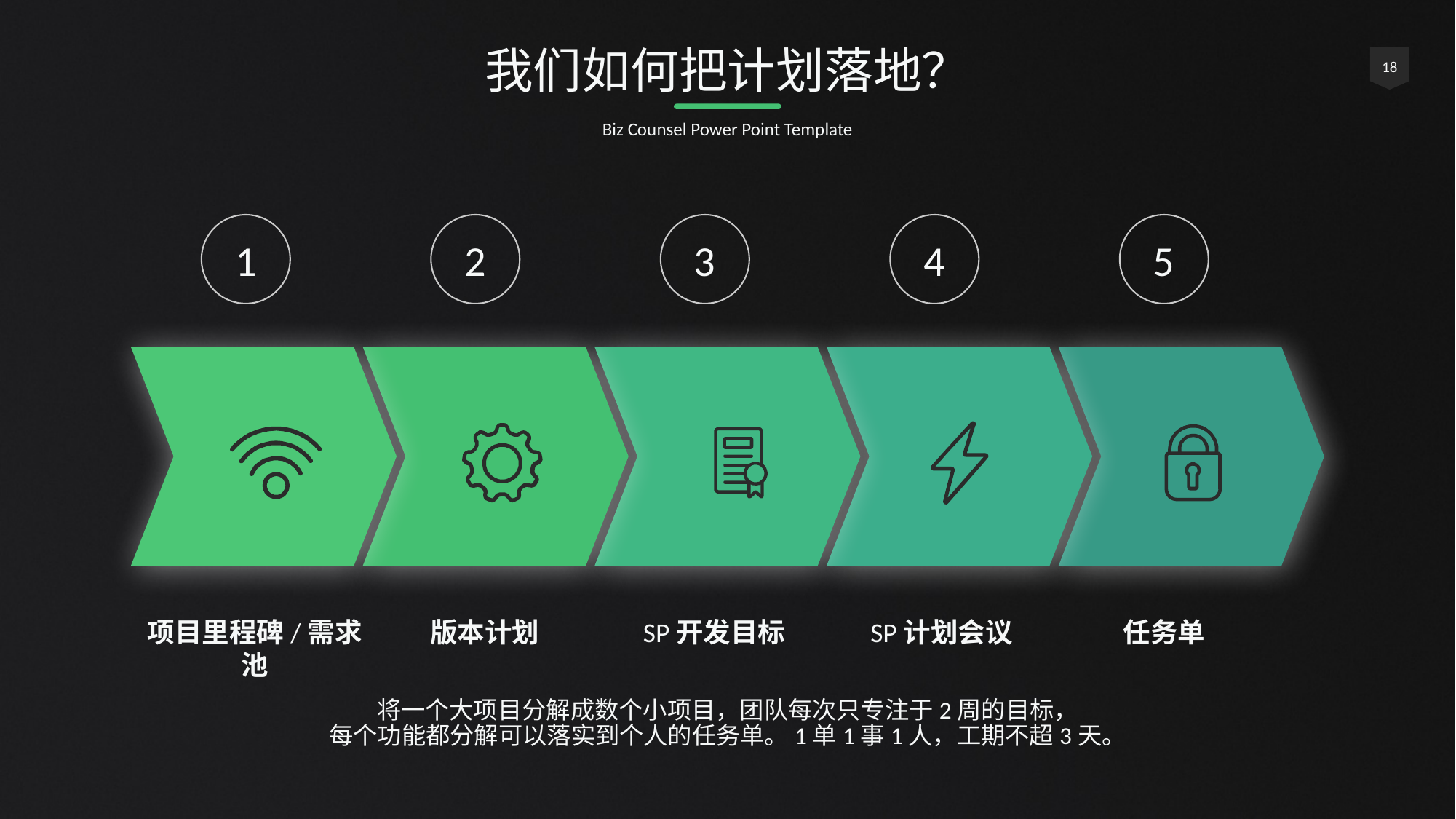

18
# 我们如何把计划落地？
Biz Counsel Power Point Template
1
2
3
4
5

项目里程碑/需求池
版本计划
SP开发目标
SP计划会议
任务单
将一个大项目分解成数个小项目，团队每次只专注于2周的目标，
每个功能都分解可以落实到个人的任务单。1单1事1人，工期不超3天。